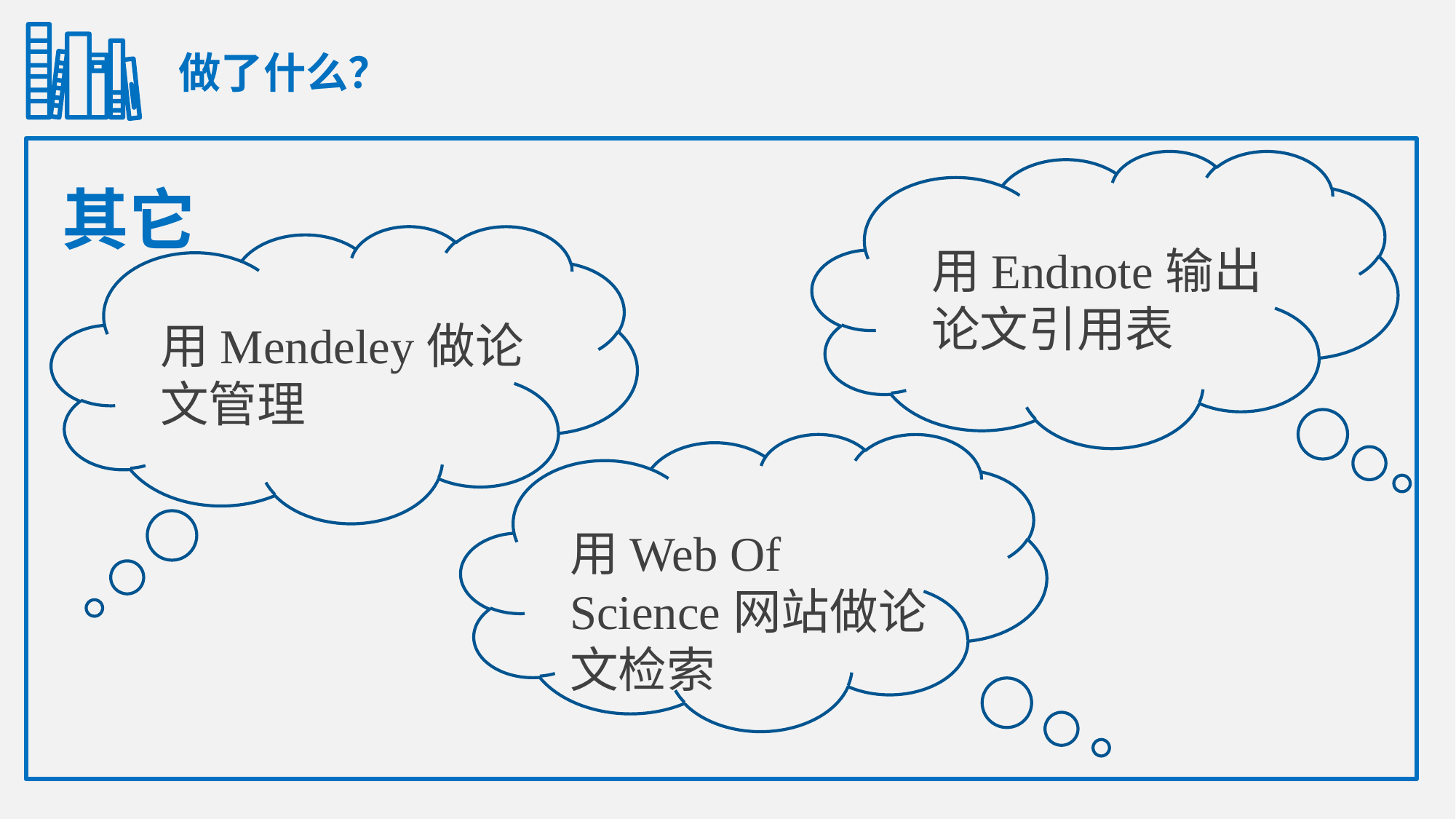

做了什么？

其它

用Endnote输出论文引用表
用Mendeley做论文管理

用Web Of Science网站做论文检索